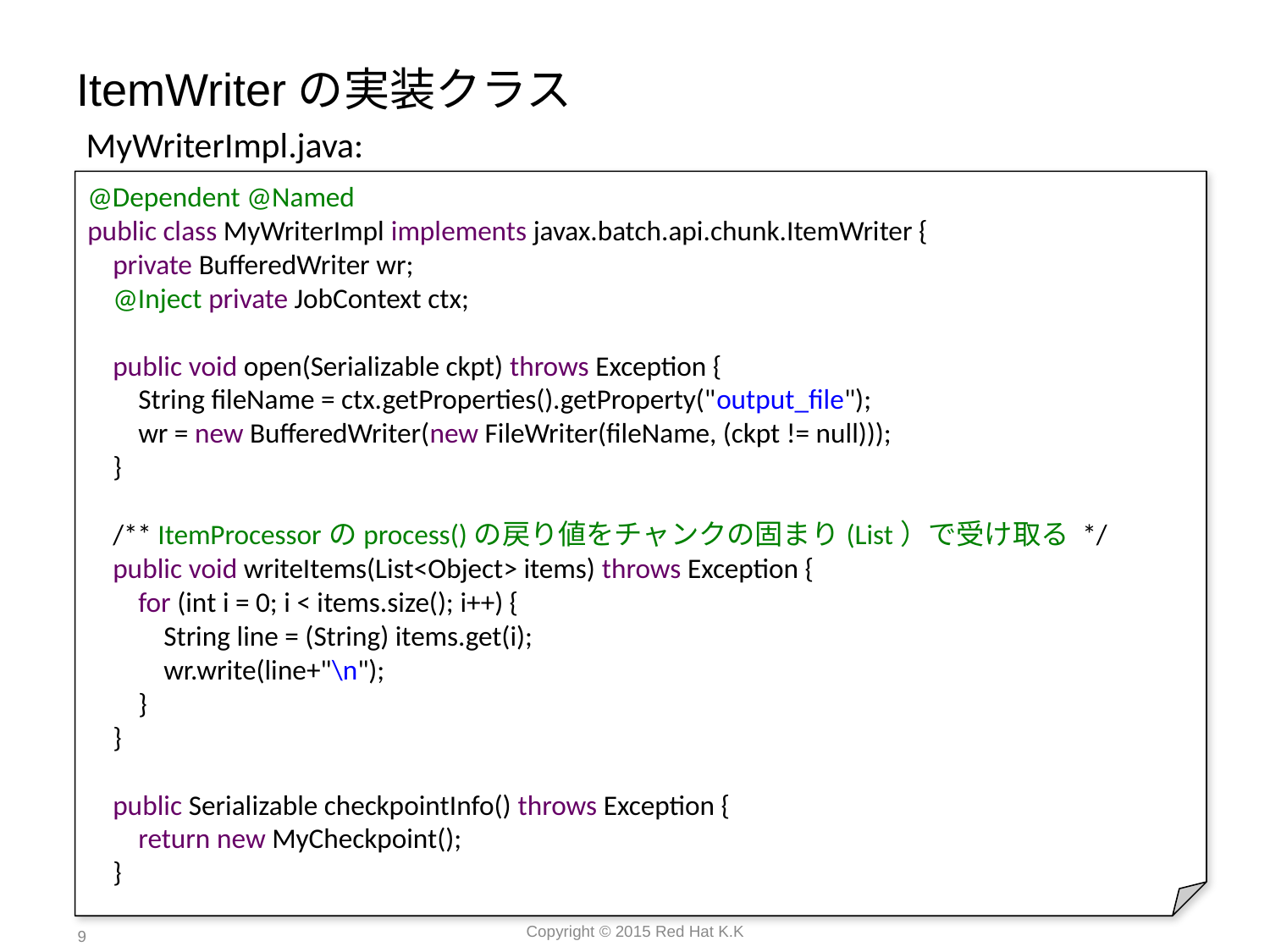

# ItemWriterの実装クラス
MyWriterImpl.java:
@Dependent @Named
public class MyWriterImpl implements javax.batch.api.chunk.ItemWriter {
    private BufferedWriter wr;
    @Inject private JobContext ctx;

    public void open(Serializable ckpt) throws Exception {
        String fileName = ctx.getProperties().getProperty("output_file");
        wr = new BufferedWriter(new FileWriter(fileName, (ckpt != null)));
    }

    /** ItemProcessorのprocess()の戻り値をチャンクの固まり(List）で受け取る */
    public void writeItems(List<Object> items) throws Exception {
        for (int i = 0; i < items.size(); i++) {
            String line = (String) items.get(i);
            wr.write(line+"\n");
        }
    }

    public Serializable checkpointInfo() throws Exception {
        return new MyCheckpoint();
    }
9
Copyright © 2015 Red Hat K.K